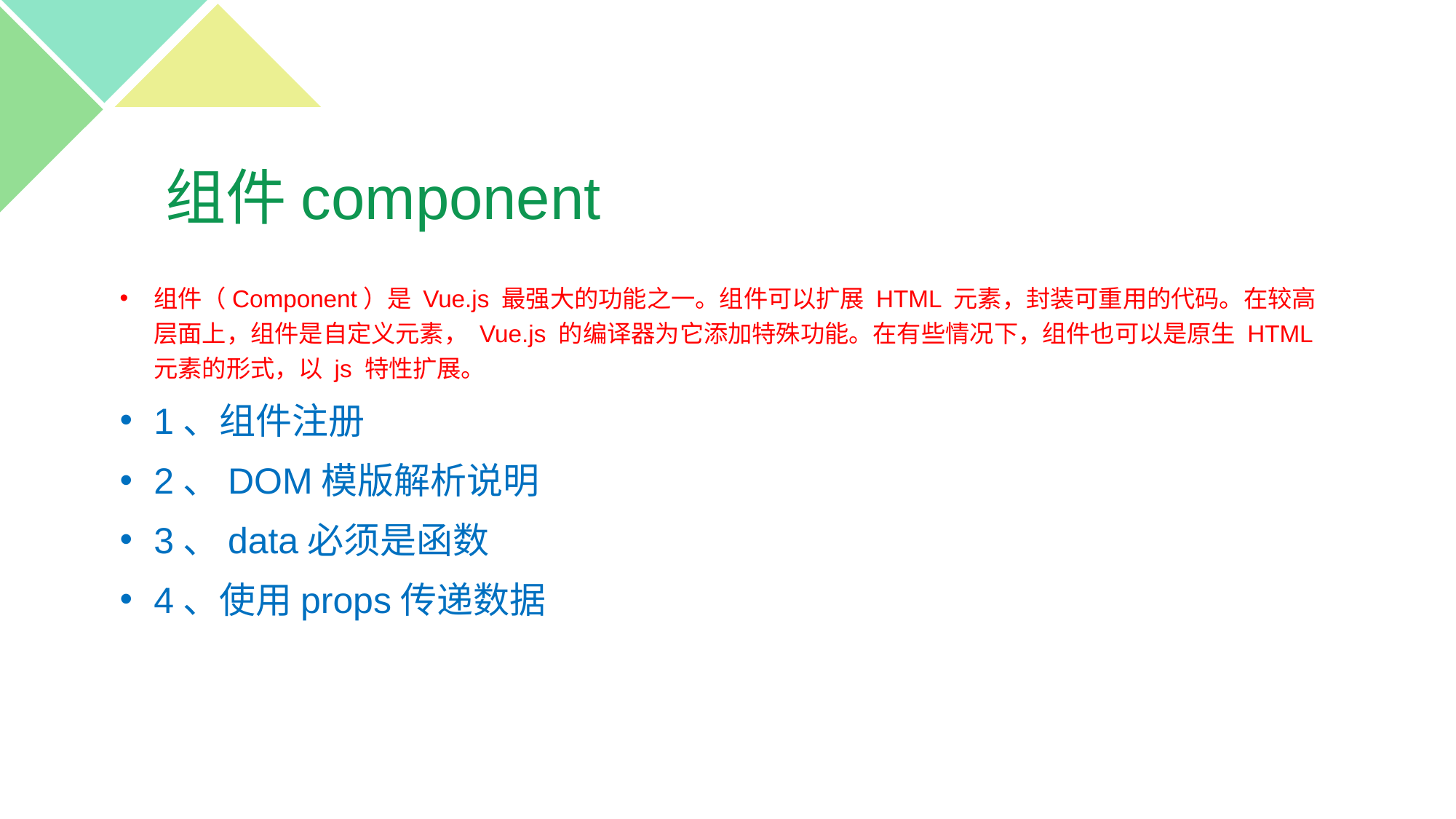

# 组件component
组件（Component）是 Vue.js 最强大的功能之一。组件可以扩展 HTML 元素，封装可重用的代码。在较高层面上，组件是自定义元素， Vue.js 的编译器为它添加特殊功能。在有些情况下，组件也可以是原生 HTML 元素的形式，以 js 特性扩展。
1、组件注册
2、DOM模版解析说明
3、data必须是函数
4、使用props传递数据